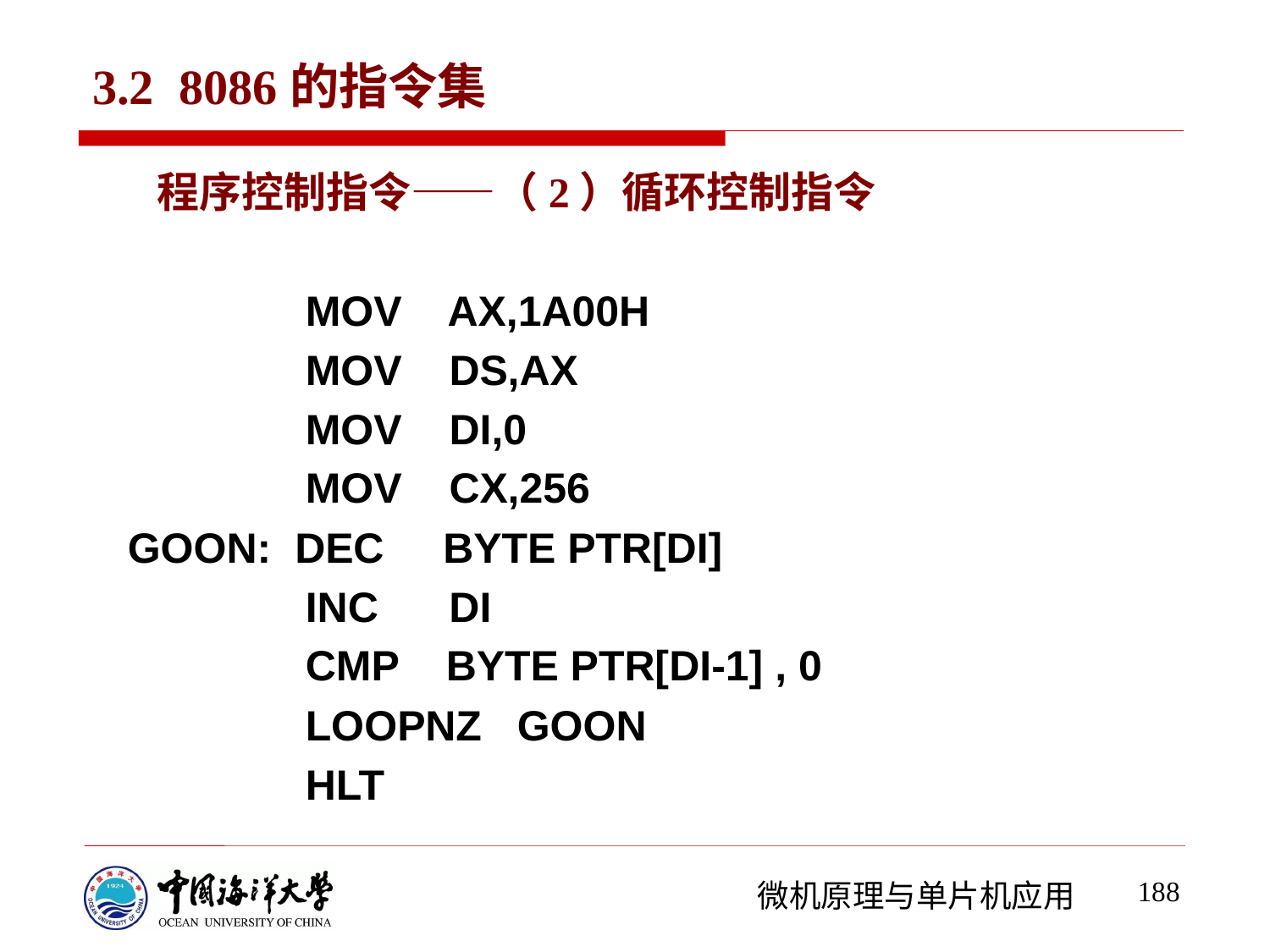

# 3.2  8086的指令集
程序控制指令——（2）循环控制指令

                  MOV    AX,1A00H
                  MOV    DS,AX
                  MOV    DI,0
                  MOV    CX,256
   GOON:  DEC     BYTE PTR[DI]
                  INC      DI
                  CMP    BYTE PTR[DI-1] , 0
                  LOOPNZ   GOON
                  HLT

188